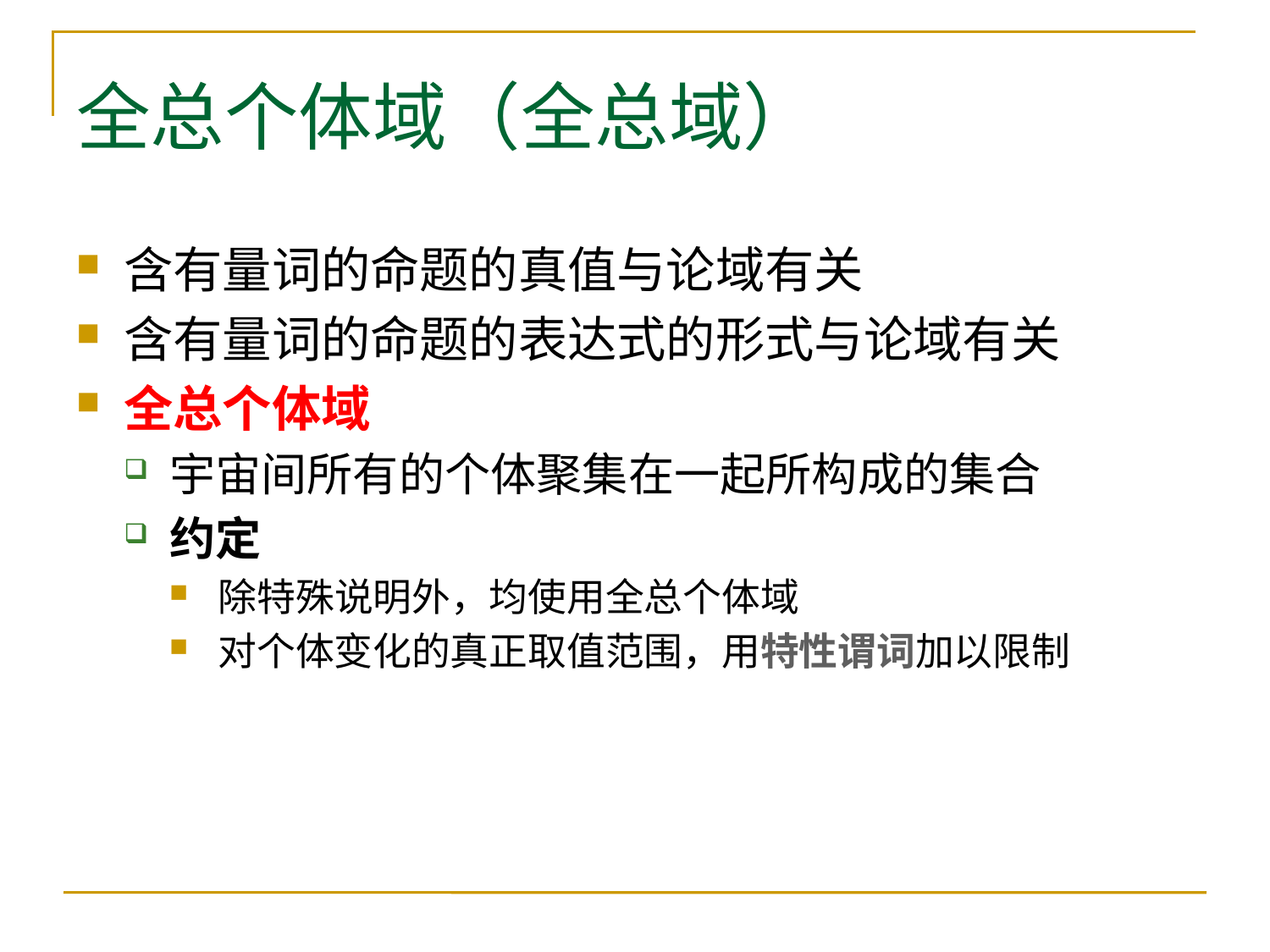

# 全总个体域（全总域）
含有量词的命题的真值与论域有关
含有量词的命题的表达式的形式与论域有关
全总个体域
宇宙间所有的个体聚集在一起所构成的集合
约定
除特殊说明外，均使用全总个体域
对个体变化的真正取值范围，用特性谓词加以限制